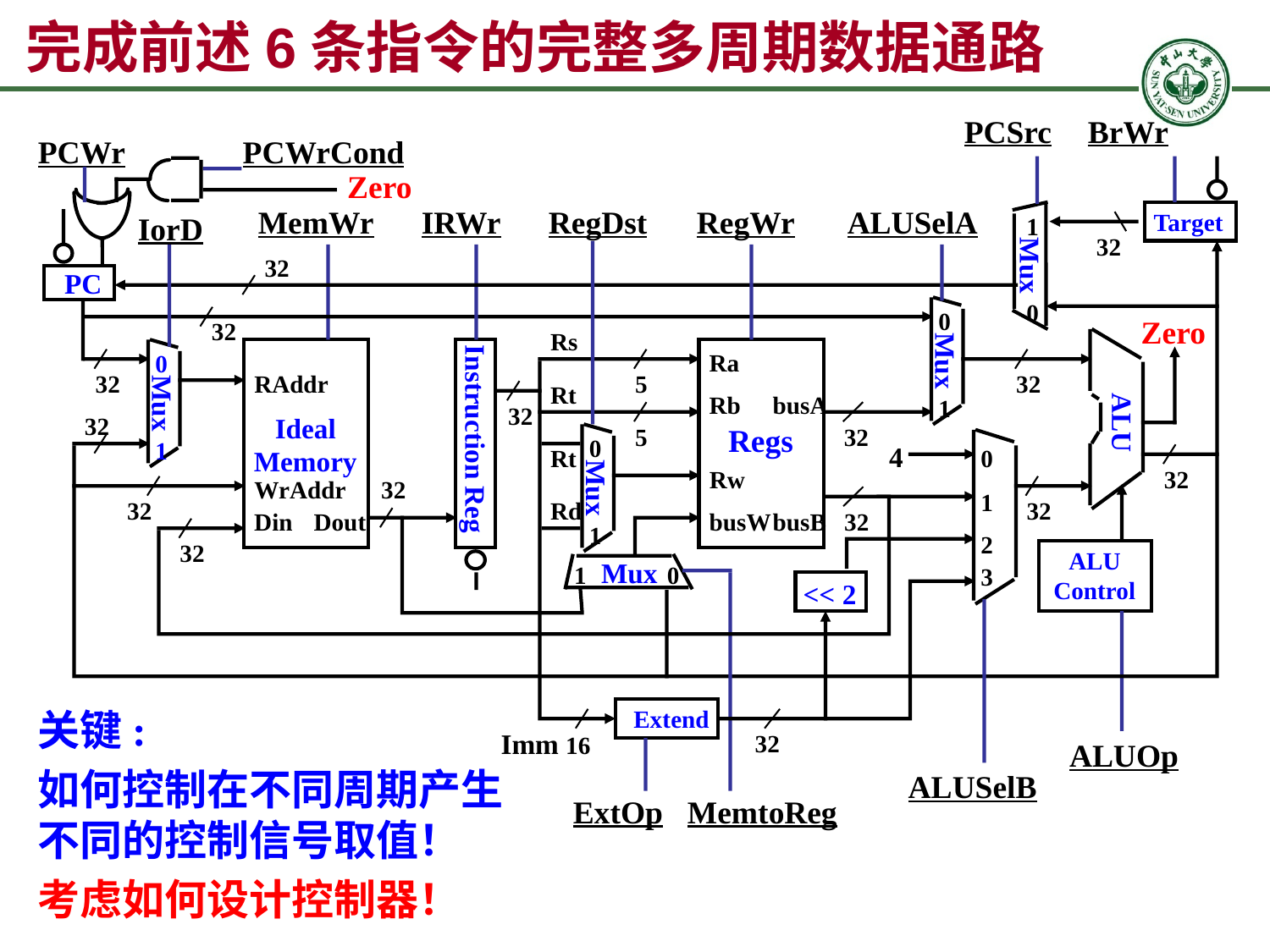

# 完成前述6条指令的完整多周期数据通路
PCSrc
BrWr
PCWr
PCWrCond

Zero

MemWr
IRWr
RegDst
RegWr
ALUSelA

Target

IorD
1

32

Mux

32
PC

0

0

Mux
1

Zero

32

Rs

ALU

0

Mux
1

Ra

32
RAddr
5
32
Rt

Rb
busA

32

Ideal
Memory
32

Regs
5
32
Instruction Reg

0

Mux
1

4

Rt
0

Rw
32
WrAddr
32

32
1

32
Rd

Din
Dout
busW
busB
32

2

32

ALU
Control

Mux
1
0

3

<< 2

Extend

关键:
如何控制在不同周期产生不同的控制信号取值！
考虑如何设计控制器！

16

Imm
32
ALUOp

ALUSelB
ExtOp
MemtoReg